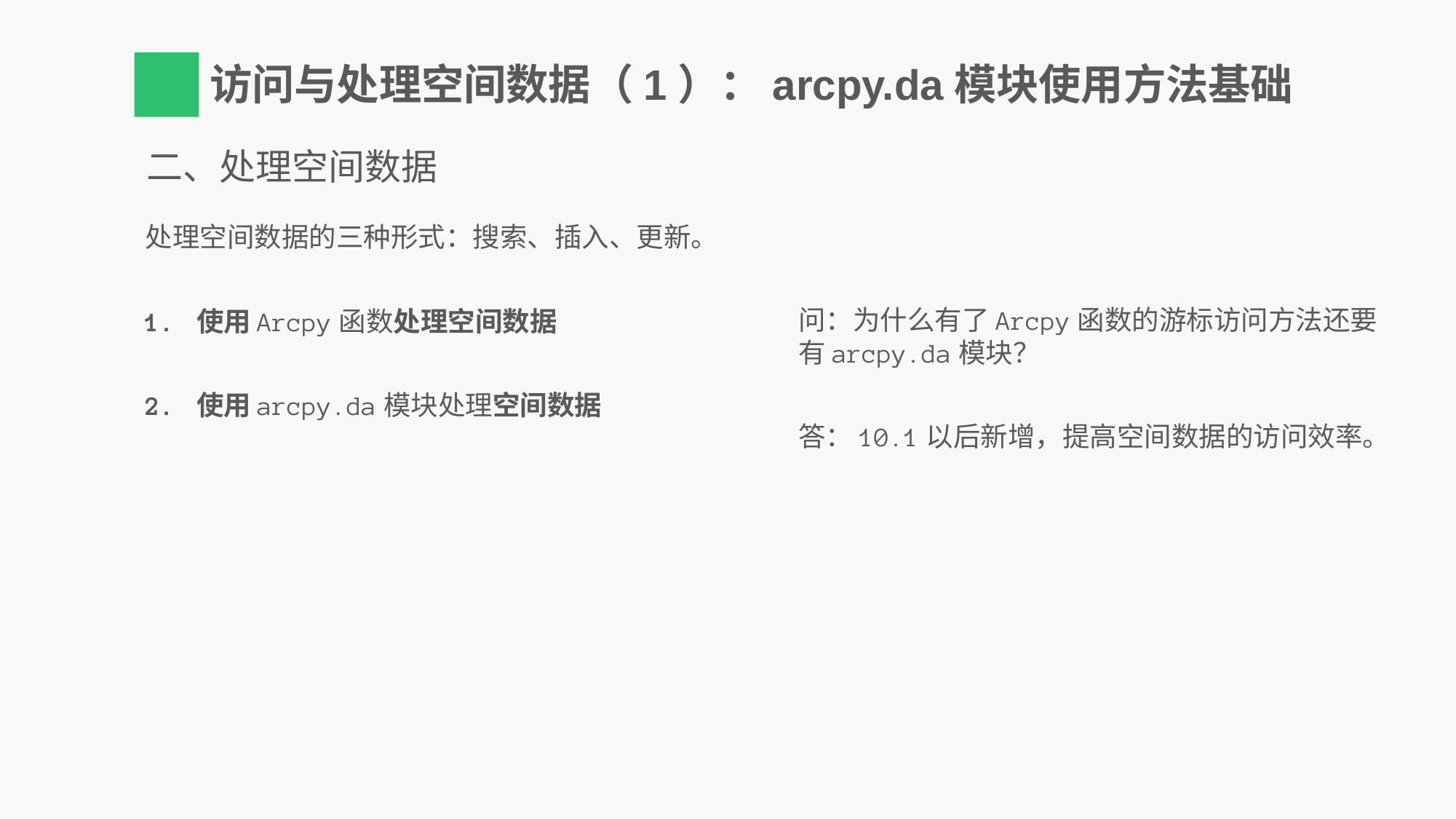

二、处理空间数据
处理空间数据的三种形式：搜索、插入、更新。

1. 使用Arcpy函数处理空间数据

2. 使用arcpy.da模块处理空间数据
问：为什么有了Arcpy函数的游标访问方法还要有arcpy.da模块？

答：10.1以后新增，提高空间数据的访问效率。